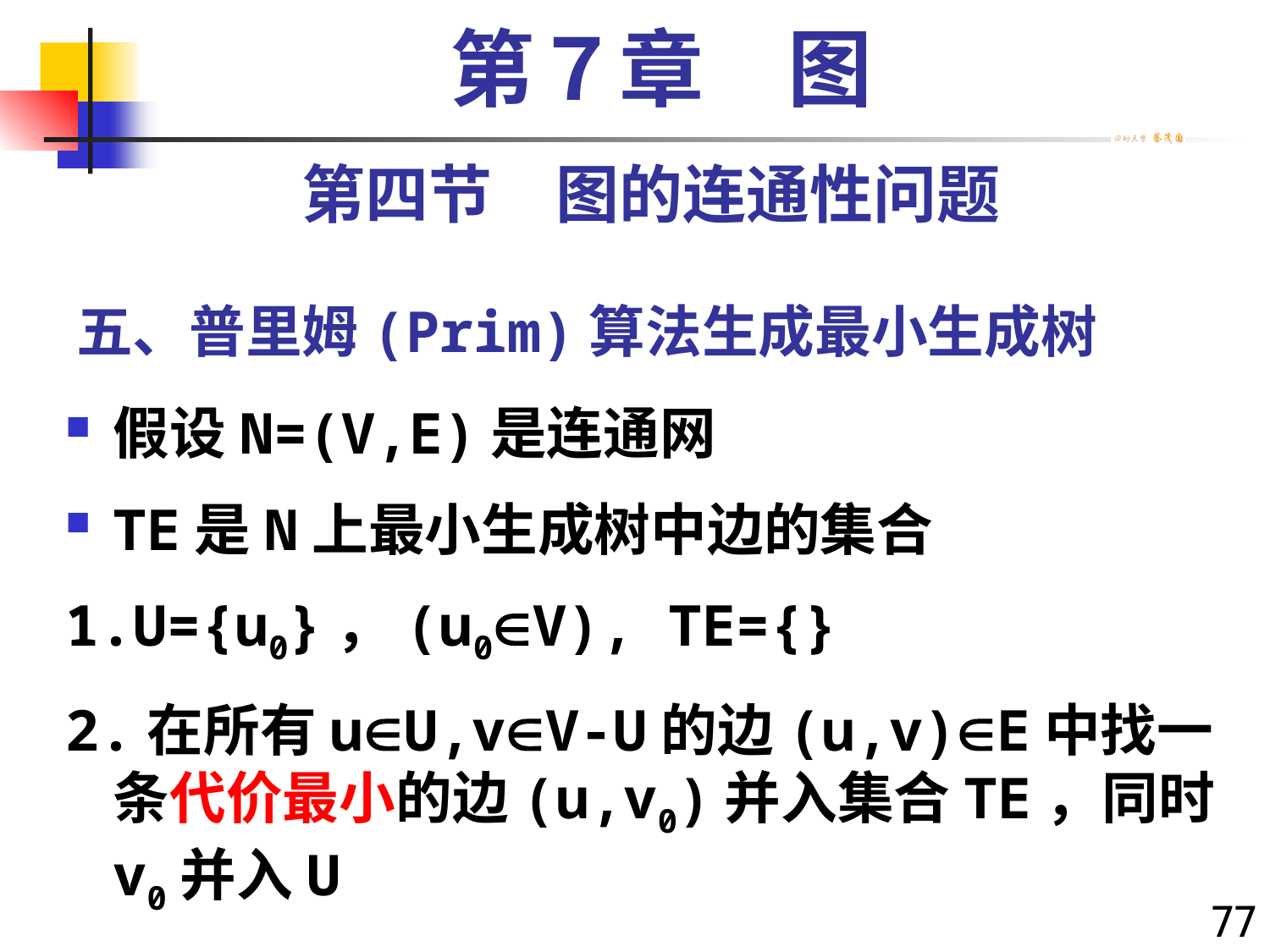

第７章　图
第四节　图的连通性问题
# 五、普里姆(Prim)算法生成最小生成树
假设N=(V,E)是连通网
TE是N上最小生成树中边的集合
1.U={u0}，(u0∈V), TE={}
2.在所有u∈U,v∈V-U的边(u,v)∈E中找一条代价最小的边(u,v0)并入集合TE，同时v0并入U
3.重复2，直到U=V
77